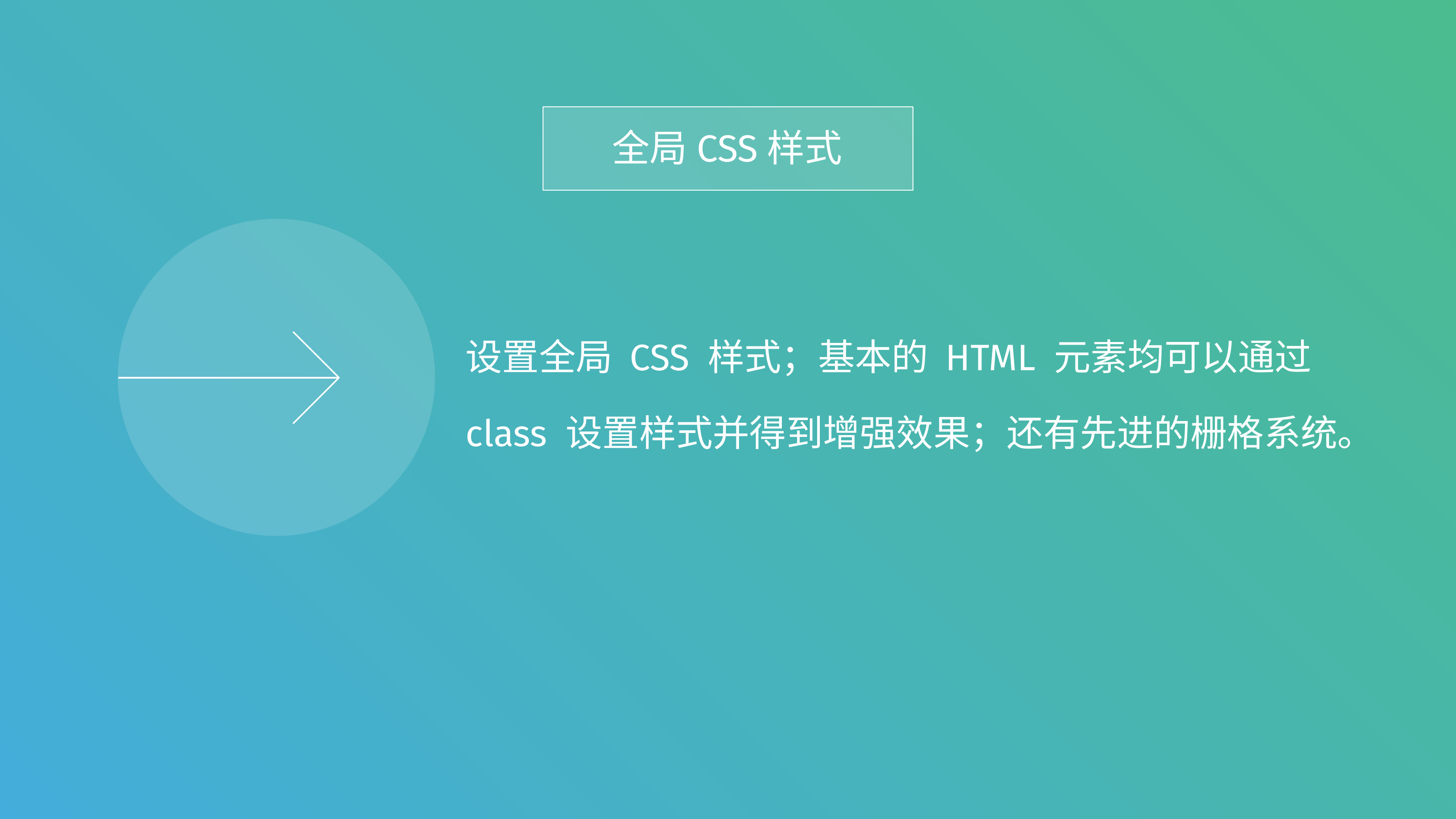

全局CSS样式

设置全局 CSS 样式；基本的 HTML 元素均可以通过 class 设置样式并得到增强效果；还有先进的栅格系统。